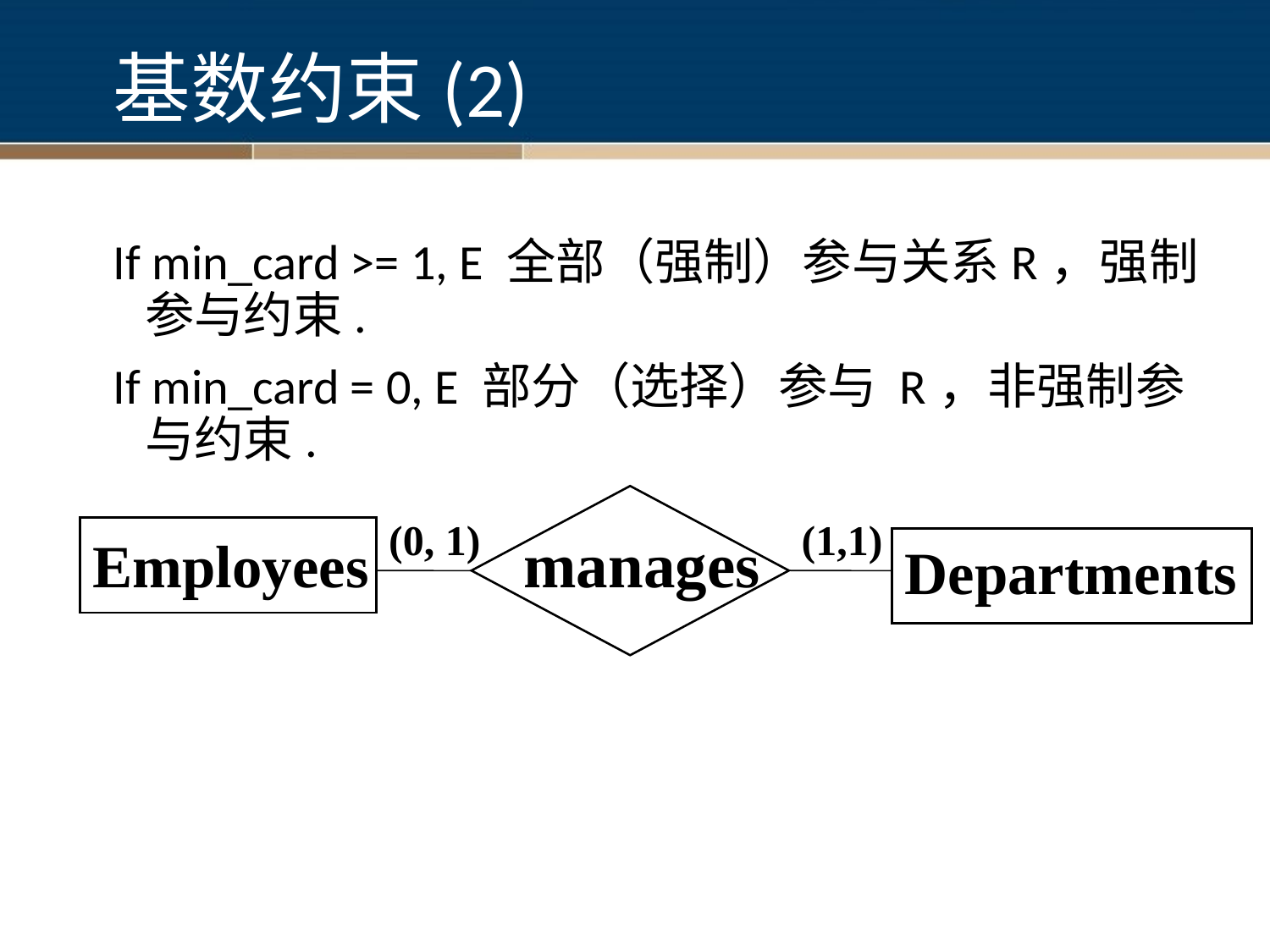

# 基数约束(2)
If min_card >= 1, E 全部（强制）参与关系R，强制参与约束.
If min_card = 0, E 部分（选择）参与 R，非强制参与约束.

(0, 1)
(1,1)

manages
Employees
Departments